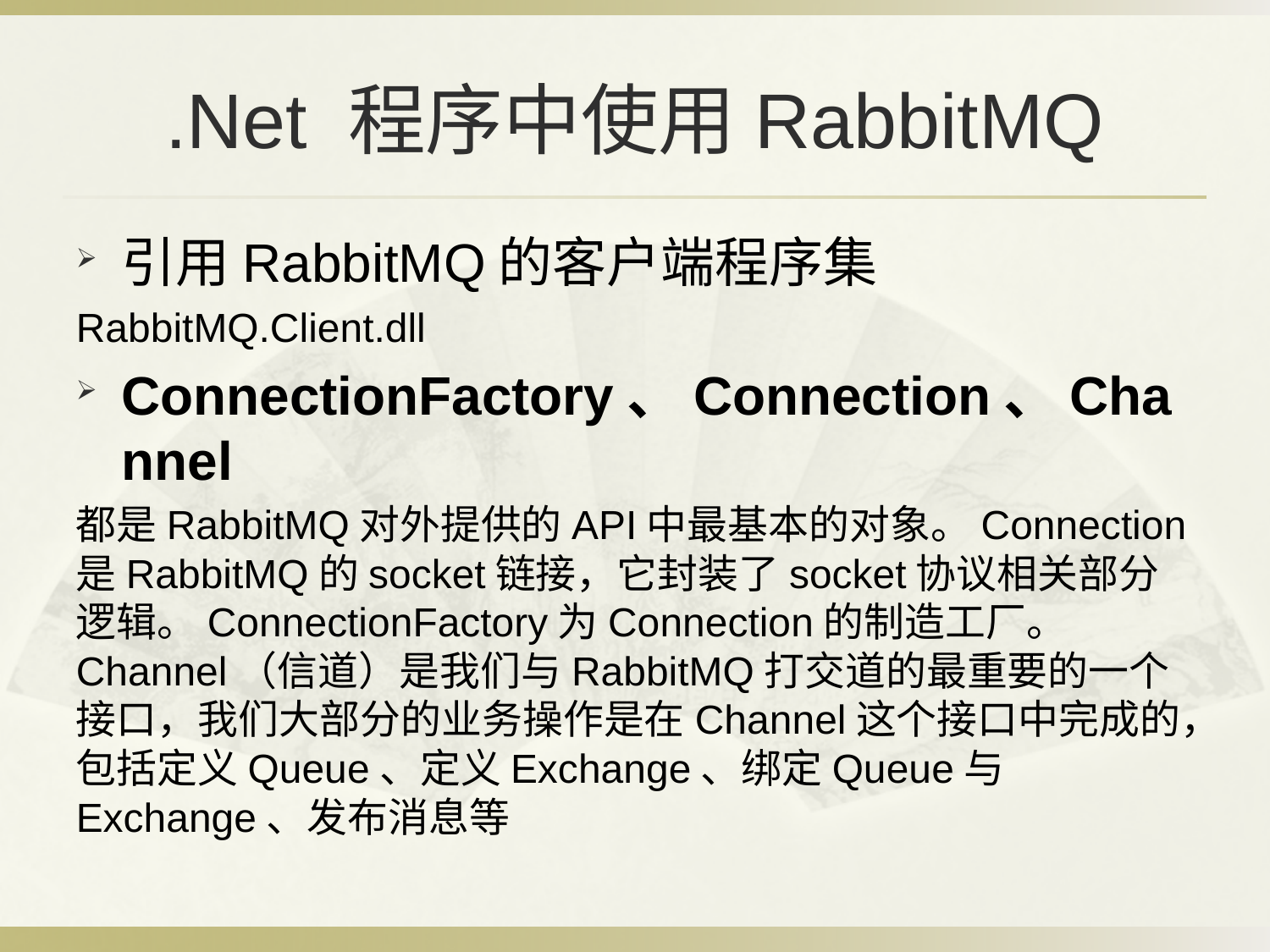

# .Net 程序中使用RabbitMQ
引用RabbitMQ的客户端程序集
RabbitMQ.Client.dll
ConnectionFactory、Connection、Channel
都是RabbitMQ对外提供的API中最基本的对象。Connection是RabbitMQ的socket链接，它封装了socket协议相关部分逻辑。ConnectionFactory为Connection的制造工厂。
Channel（信道）是我们与RabbitMQ打交道的最重要的一个接口，我们大部分的业务操作是在Channel这个接口中完成的，包括定义Queue、定义Exchange、绑定Queue与Exchange、发布消息等